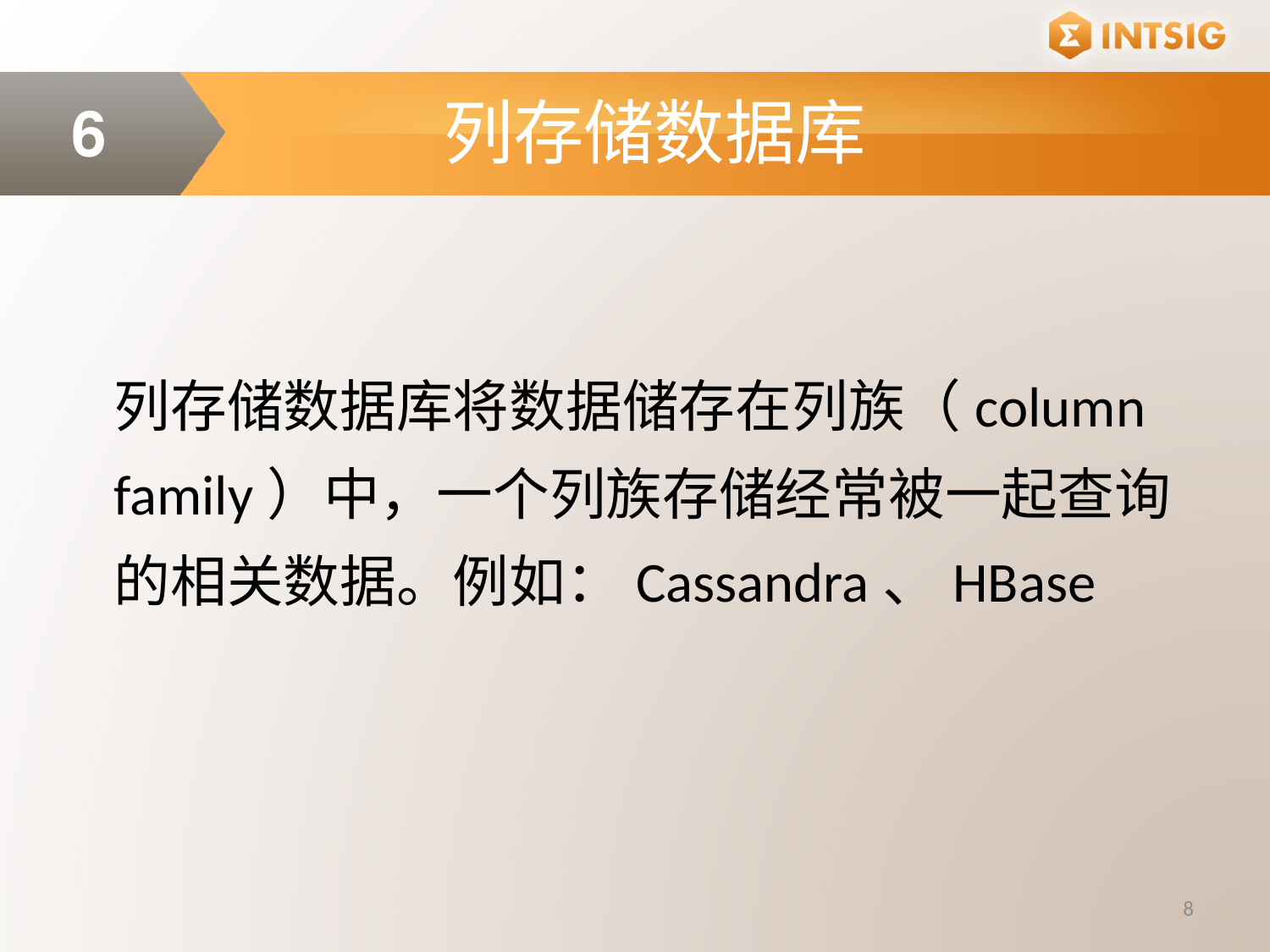

列存储数据库
6
列存储数据库将数据储存在列族（column family）中，一个列族存储经常被一起查询的相关数据。例如：Cassandra、HBase
8